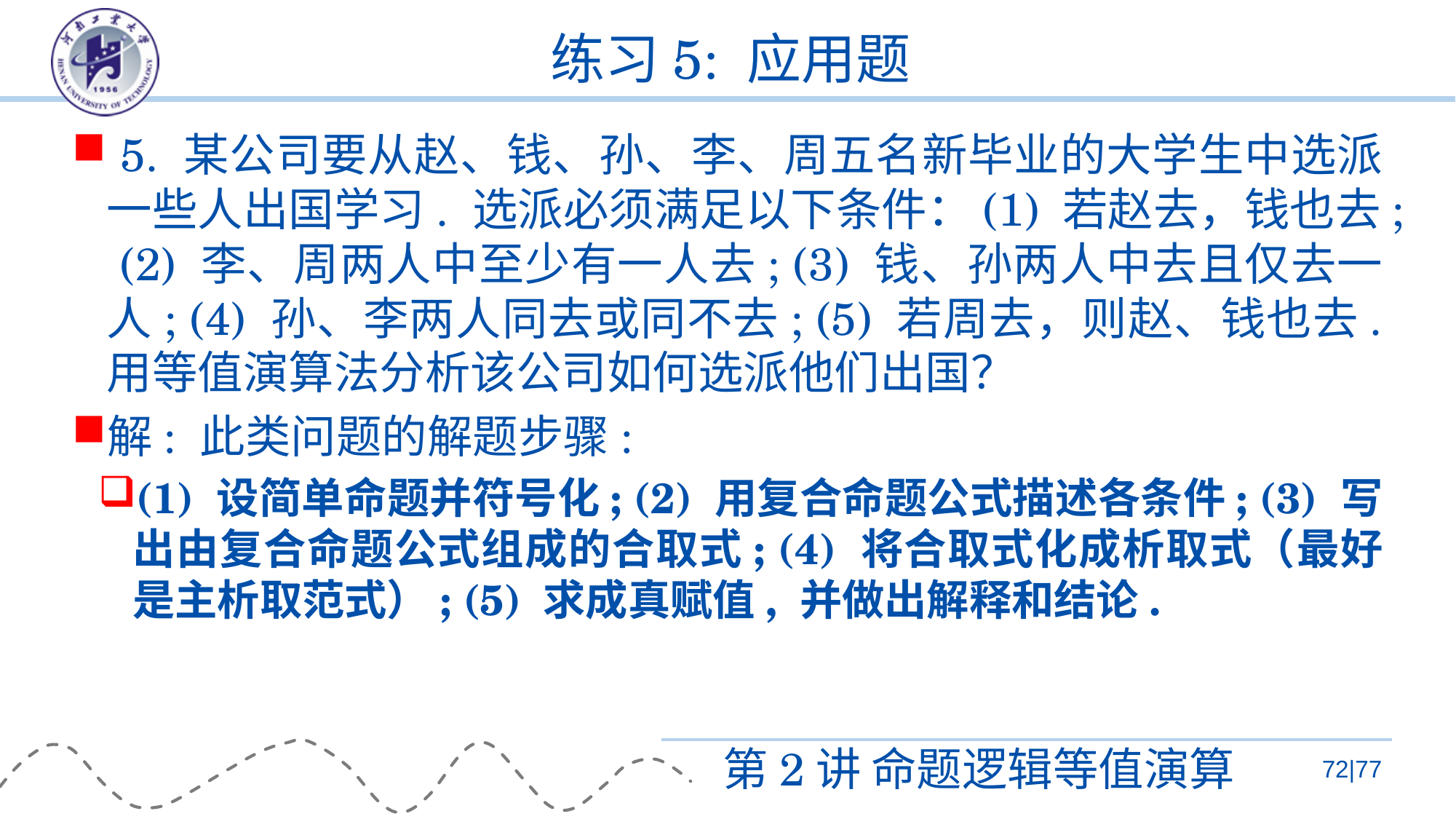

# 练习5: 应用题
 5. 某公司要从赵、钱、孙、李、周五名新毕业的大学生中选派一些人出国学习. 选派必须满足以下条件：(1) 若赵去，钱也去; (2) 李、周两人中至少有一人去; (3) 钱、孙两人中去且仅去一人; (4) 孙、李两人同去或同不去; (5) 若周去，则赵、钱也去. 用等值演算法分析该公司如何选派他们出国？
解: 此类问题的解题步骤:
(1) 设简单命题并符号化; (2) 用复合命题公式描述各条件; (3) 写出由复合命题公式组成的合取式; (4) 将合取式化成析取式（最好是主析取范式）; (5) 求成真赋值, 并做出解释和结论.
第2讲 命题逻辑等值演算
72|77